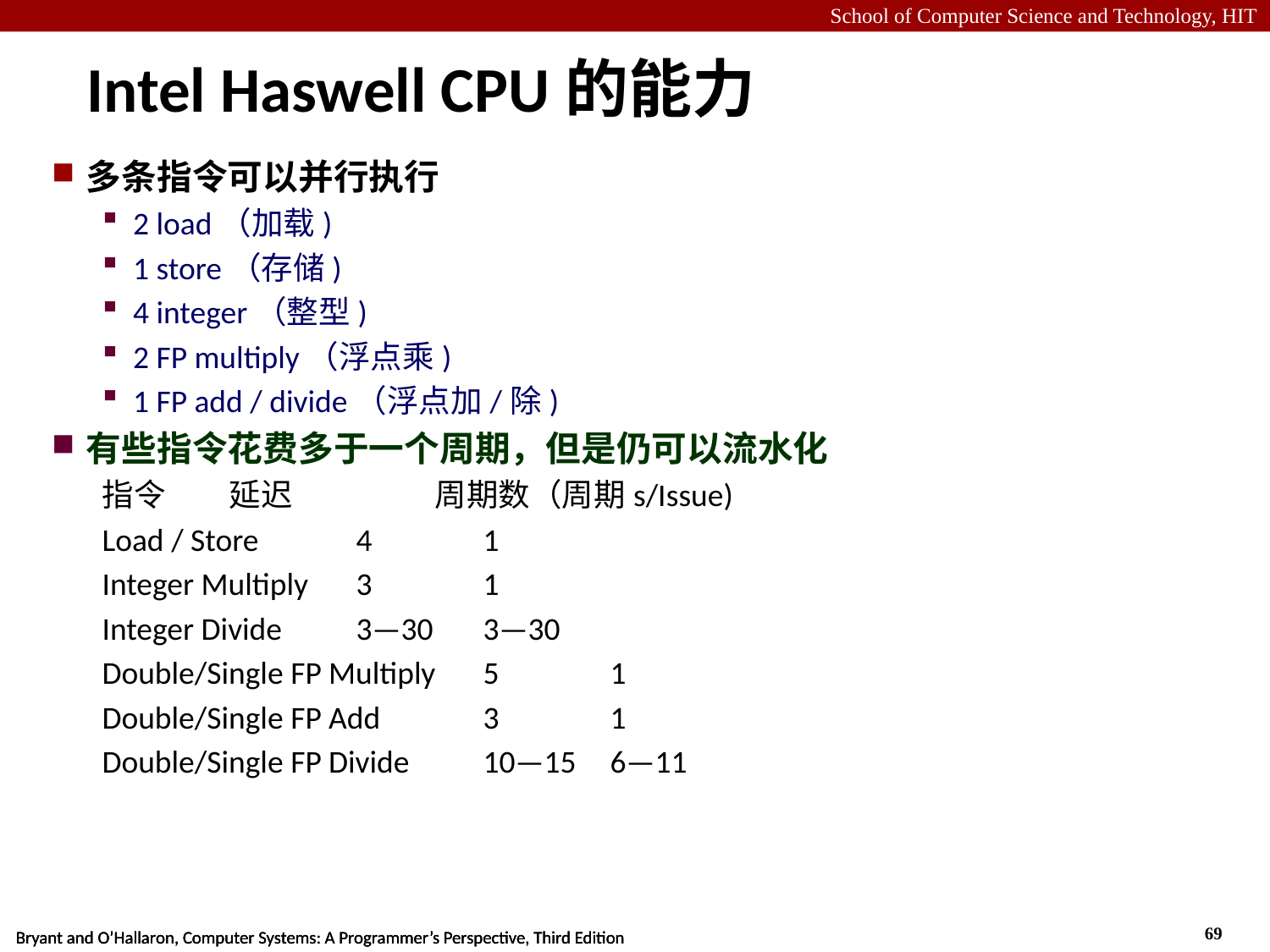

# Intel Haswell CPU的能力
多条指令可以并行执行
2 load（加载)
1 store（存储)
4 integer（整型)
2 FP multiply（浮点乘)
1 FP add / divide（浮点加/除)
有些指令花费多于一个周期，但是仍可以流水化
指令	延迟	           周期数（周期s/Issue)
Load / Store	4	1
Integer Multiply	3	1
Integer Divide	3—30	3—30
Double/Single FP Multiply	5	1
Double/Single FP Add	3	1
Double/Single FP Divide	10—15	6—11